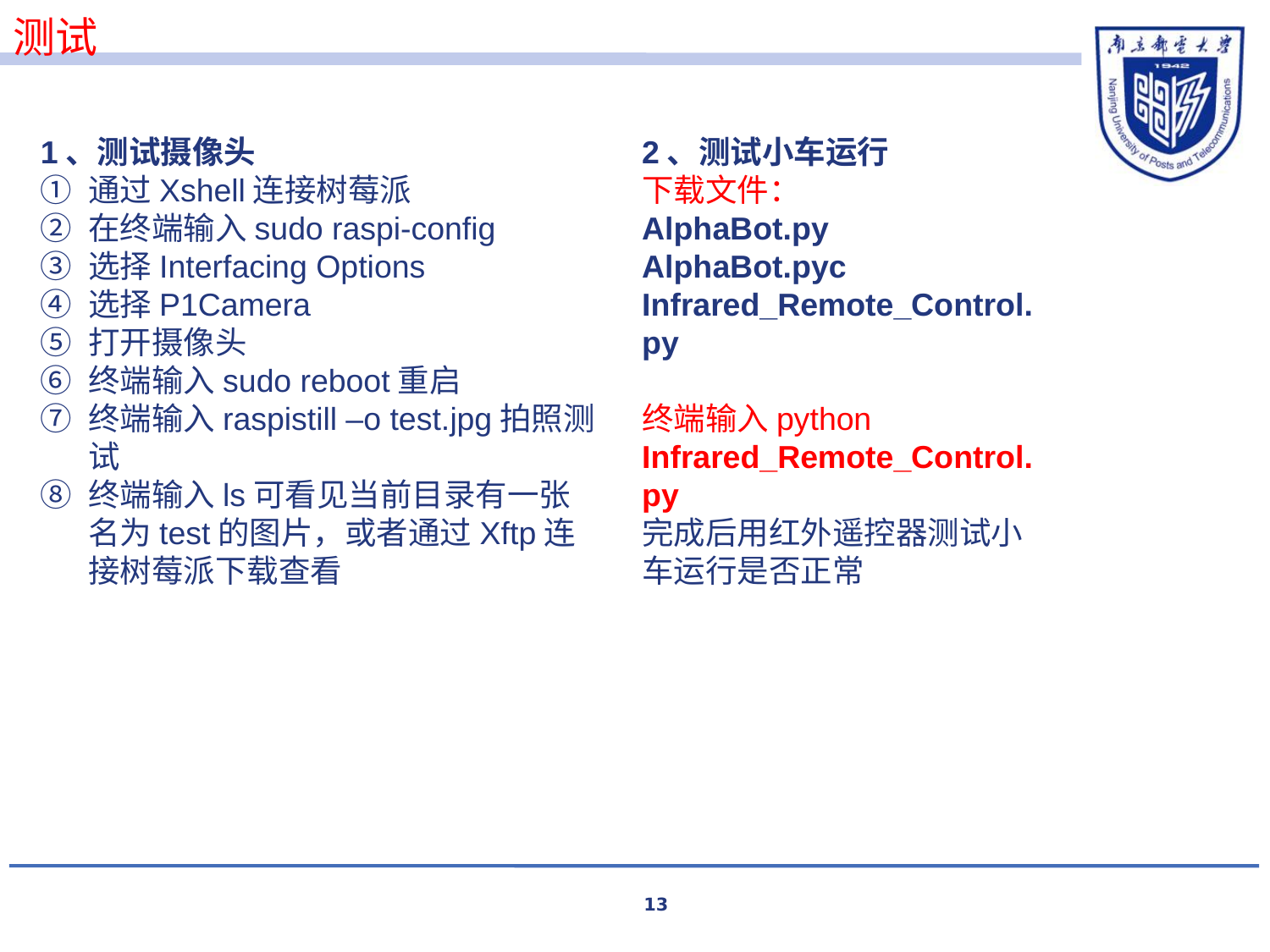

# 测试
1、测试摄像头
通过Xshell连接树莓派
在终端输入sudo raspi-config
选择Interfacing Options
选择P1Camera
打开摄像头
终端输入sudo reboot重启
终端输入raspistill –o test.jpg拍照测试
终端输入ls可看见当前目录有一张名为test的图片，或者通过Xftp连接树莓派下载查看
2、测试小车运行
下载文件：
AlphaBot.py  AlphaBot.pyc
Infrared_Remote_Control.py

终端输入python Infrared_Remote_Control.py
完成后用红外遥控器测试小车运行是否正常

13